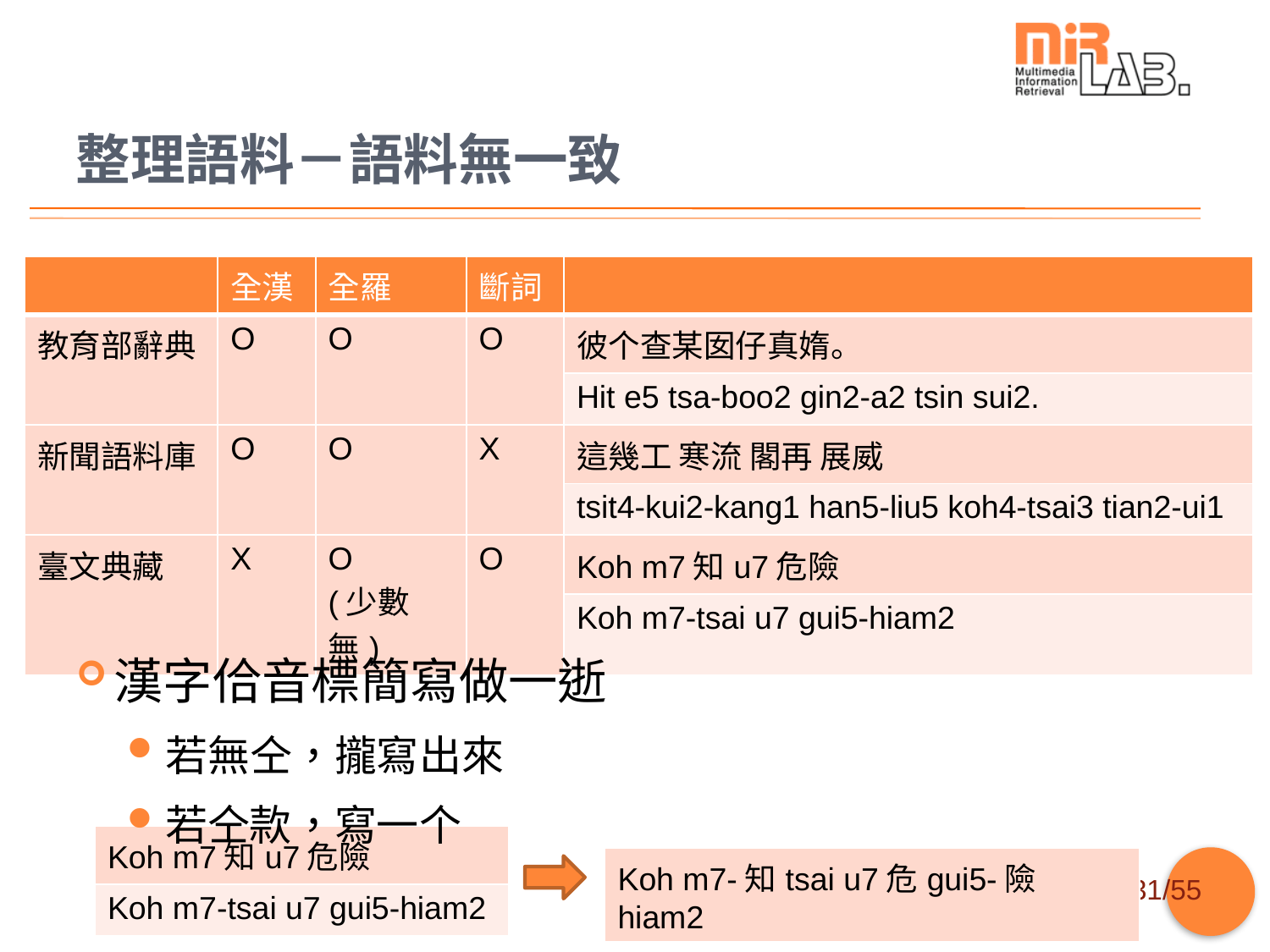

# 整理語料－語料無一致
|  | 全漢 | 全羅 | 斷詞 |  |
| --- | --- | --- | --- | --- |
| 教育部辭典 | O | O | O | 彼个查某囡仔真媠。 |
|  |  |  |  | Hit e5 tsa-boo2 gin2-a2 tsin sui2. |
| 新聞語料庫 | O | O | X | 這幾工 寒流 閣再 展威 |
|  |  |  |  | tsit4-kui2-kang1 han5-liu5 koh4-tsai3 tian2-ui1 |
| 臺文典藏 | X | O (少數無) | O | Koh m7知u7危險 |
|  |  |  |  | Koh m7-tsai u7 gui5-hiam2 |
漢字佮音標簡寫做一逝
若無仝，攏寫出來
若仝款，寫一个
| Koh m7知u7危險 |
| --- |
| Koh m7-tsai u7 gui5-hiam2 |
| Koh m7-知tsai u7危gui5-險hiam2 |
| --- |